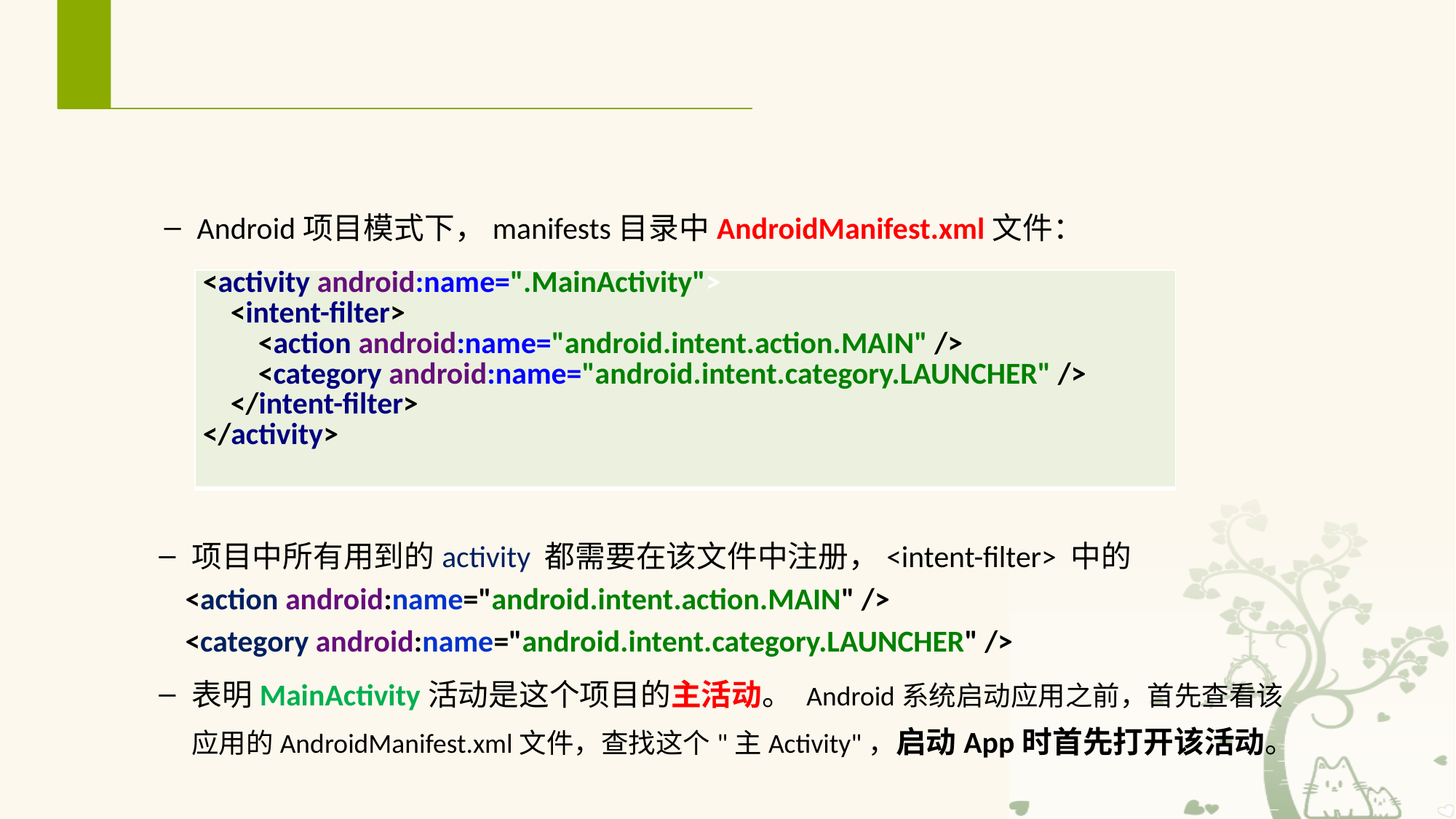

# 应用程序的入口
运行应用程序后，App从哪个界面（Activity）开始？

Android项目模式下，manifests目录中AndroidManifest.xml文件：
| <activity android:name=".MainActivity"> <intent-filter> <action android:name="android.intent.action.MAIN" /> <category android:name="android.intent.category.LAUNCHER" /> </intent-filter> </activity> |
| --- |
项目中所有用到的activity 都需要在该文件中注册，<intent-filter> 中的
     <action android:name="android.intent.action.MAIN" />
     <category android:name="android.intent.category.LAUNCHER" />
表明MainActivity活动是这个项目的主活动。 Android系统启动应用之前，首先查看该应用的AndroidManifest.xml文件，查找这个"主Activity"，启动App时首先打开该活动。